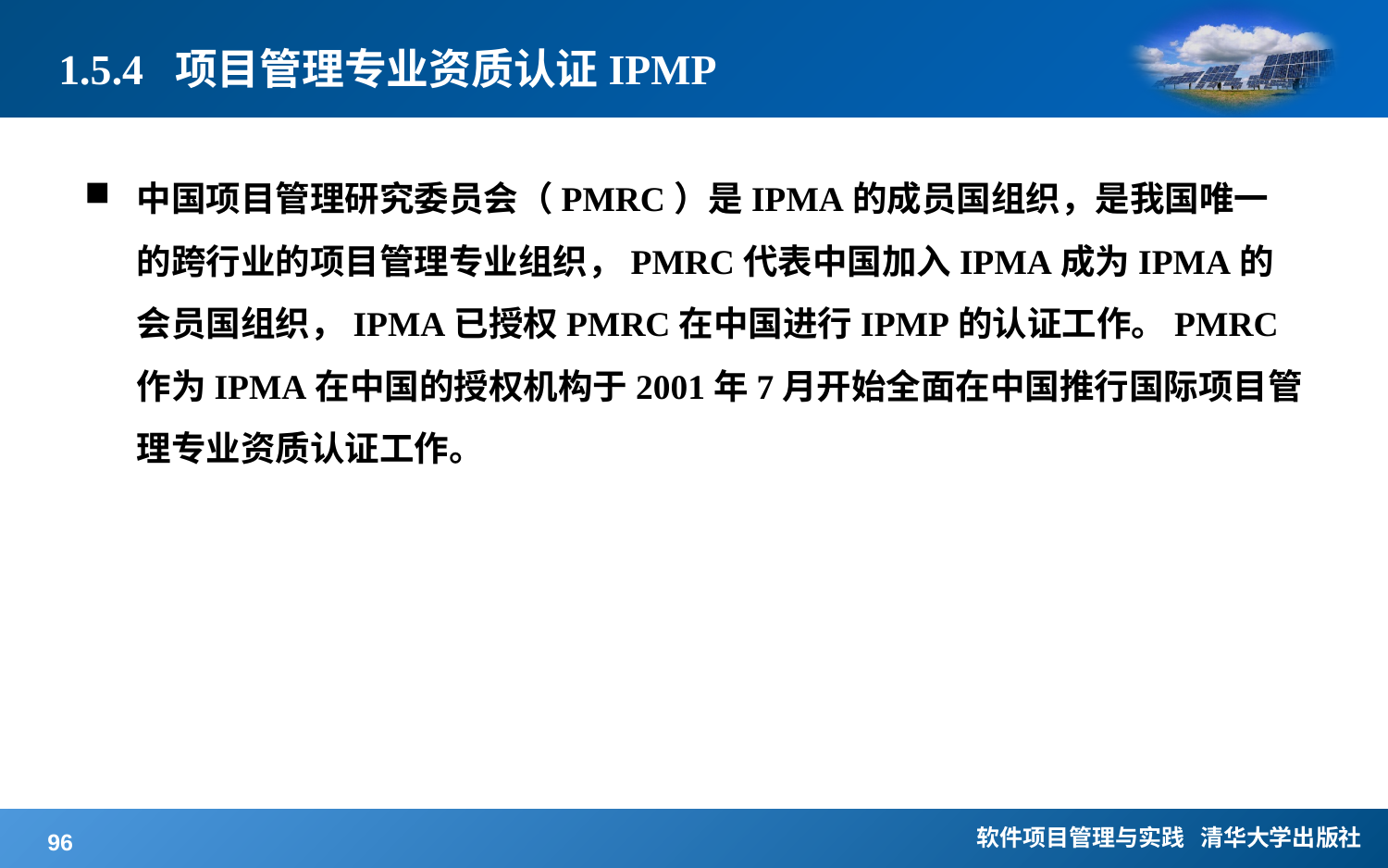

# 1.5.4  项目管理专业资质认证IPMP
中国项目管理研究委员会（PMRC）是IPMA的成员国组织，是我国唯一的跨行业的项目管理专业组织，PMRC代表中国加入IPMA成为IPMA的会员国组织，IPMA已授权PMRC在中国进行IPMP的认证工作。PMRC作为IPMA在中国的授权机构于2001年7月开始全面在中国推行国际项目管理专业资质认证工作。